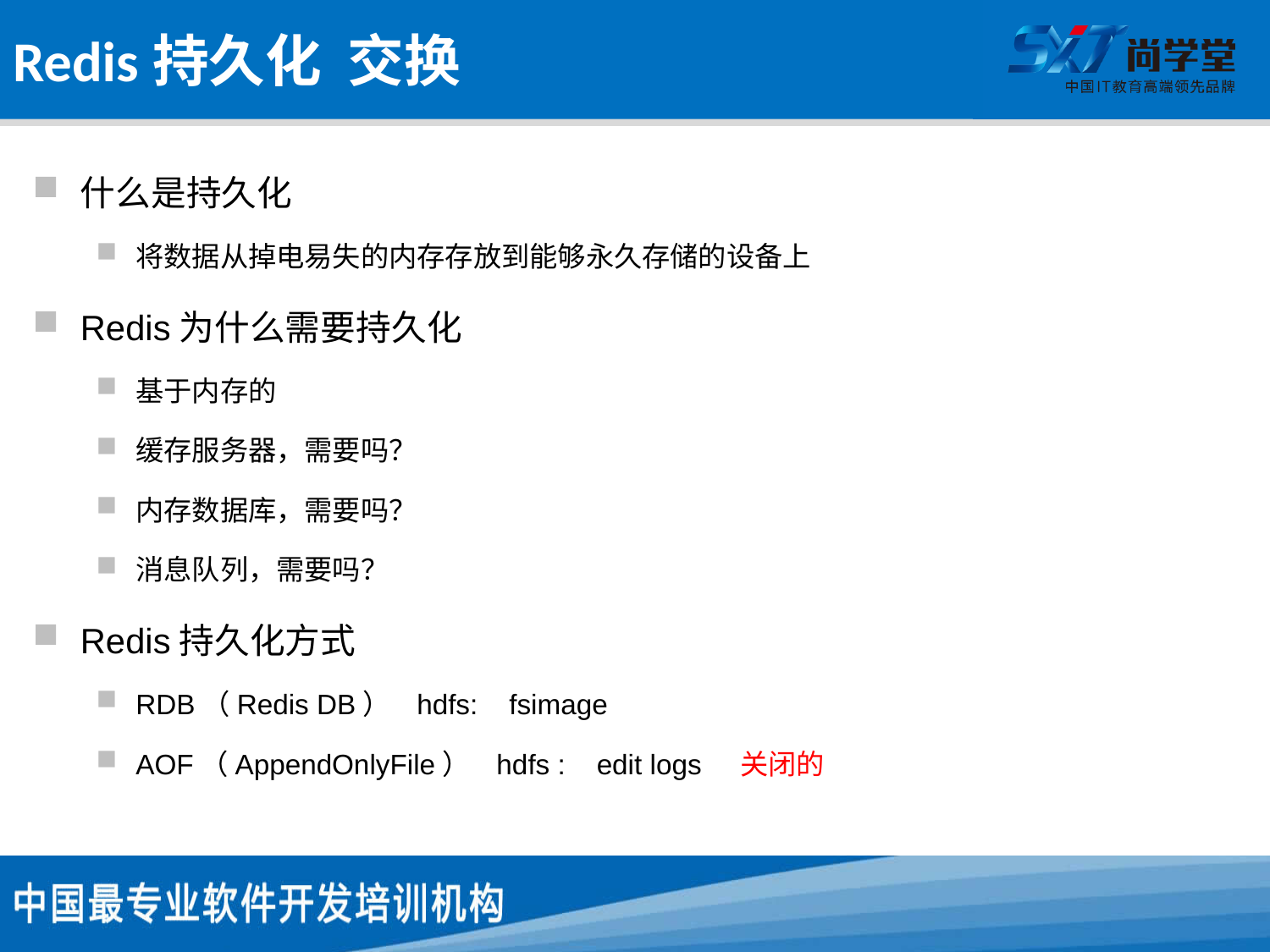

# Redis持久化  交换
什么是持久化
将数据从掉电易失的内存存放到能够永久存储的设备上
Redis为什么需要持久化
基于内存的
缓存服务器，需要吗？
内存数据库，需要吗？
消息队列，需要吗？
Redis持久化方式
RDB（Redis DB）   hdfs:    fsimage
AOF（AppendOnlyFile）   hdfs :    edit logs    关闭的